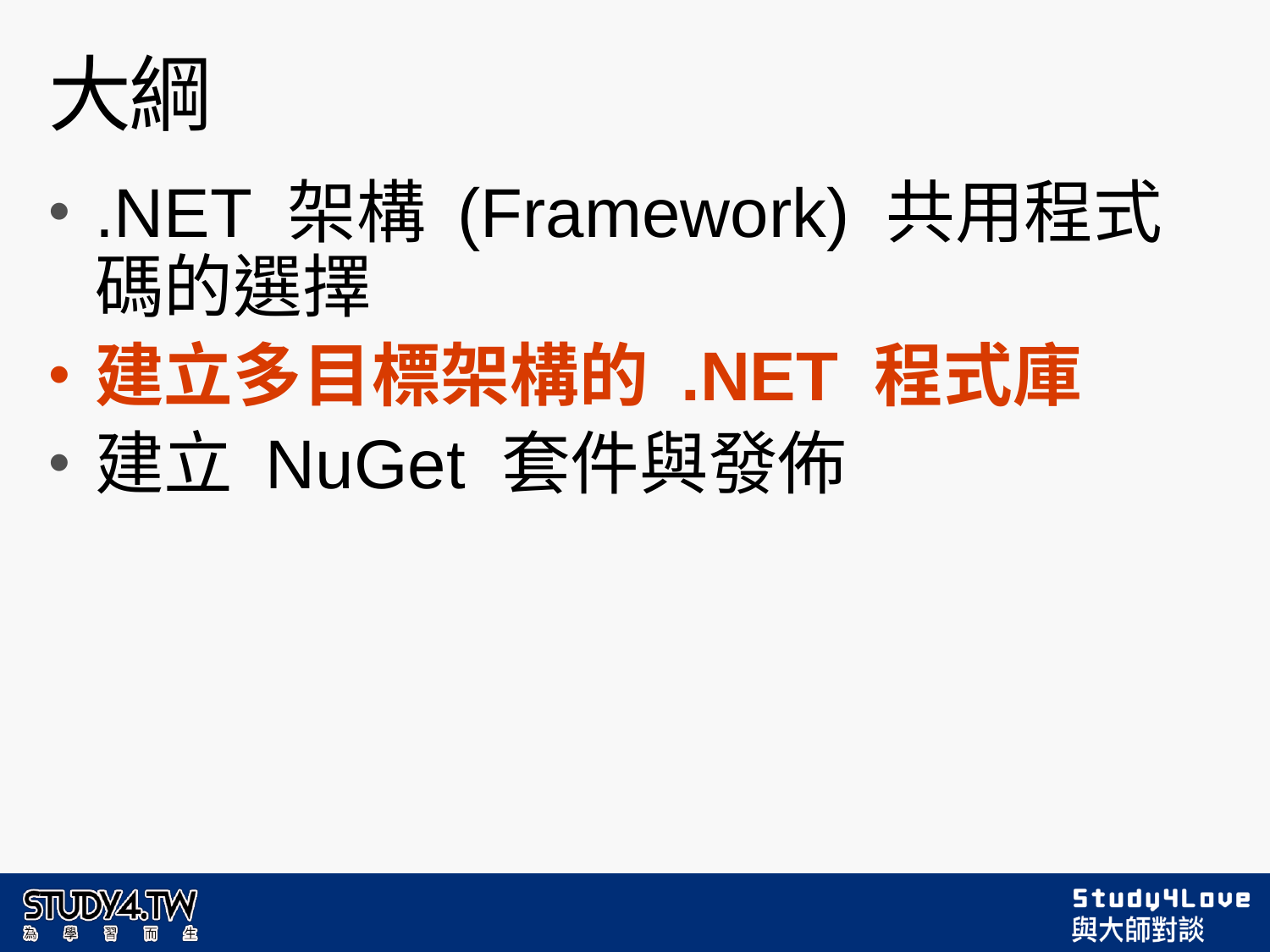

# 大綱
.NET 架構 (Framework) 共用程式碼的選擇
建立多目標架構的 .NET 程式庫
建立 NuGet 套件與發佈